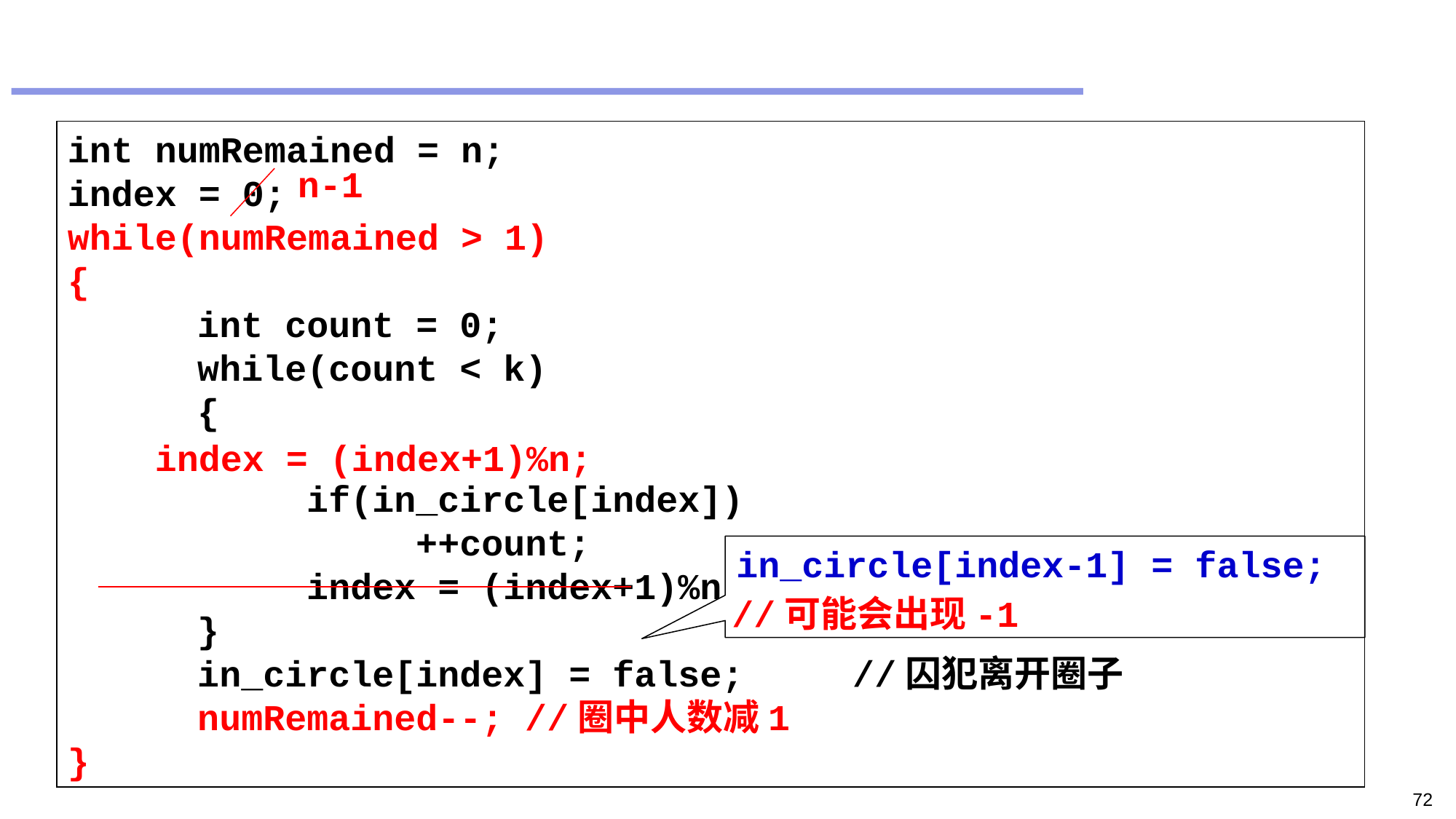

int numRemained = n;
index = 0;
while(numRemained > 1)
{
		int count = 0;
		while(count < k)
		{

			if(in_circle[index])
				++count;
			index = (index+1)%n;
		}
		in_circle[index] = false;	//囚犯离开圈子
		numRemained--;	//圈中人数减1
}
n-1
index = (index+1)%n;
in_circle[index-1] = false;
//可能会出现-1
72